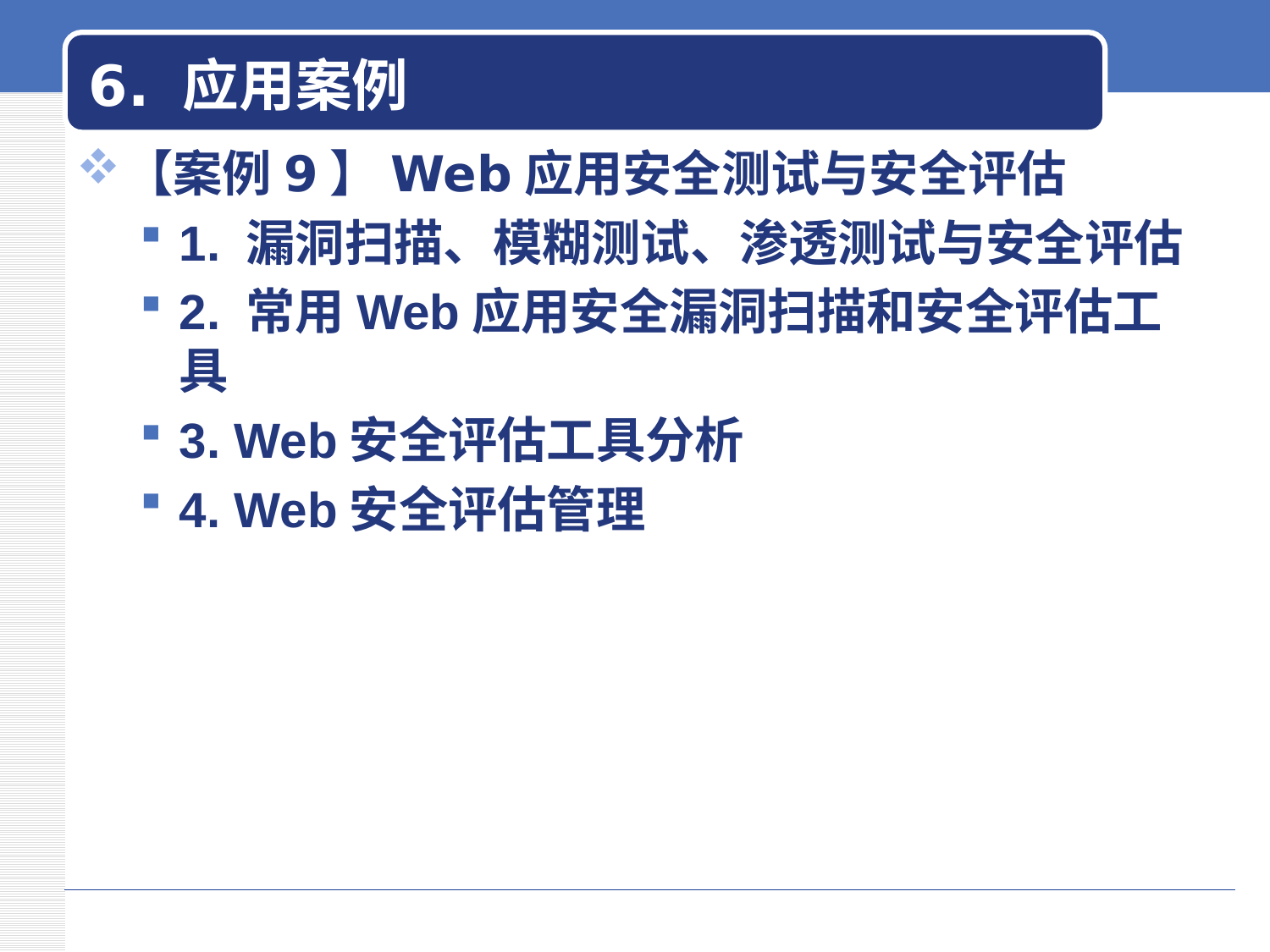

# 6. 应用案例
【案例9】Web应用安全测试与安全评估
1. 漏洞扫描、模糊测试、渗透测试与安全评估
2. 常用Web应用安全漏洞扫描和安全评估工具
3. Web安全评估工具分析
4. Web安全评估管理